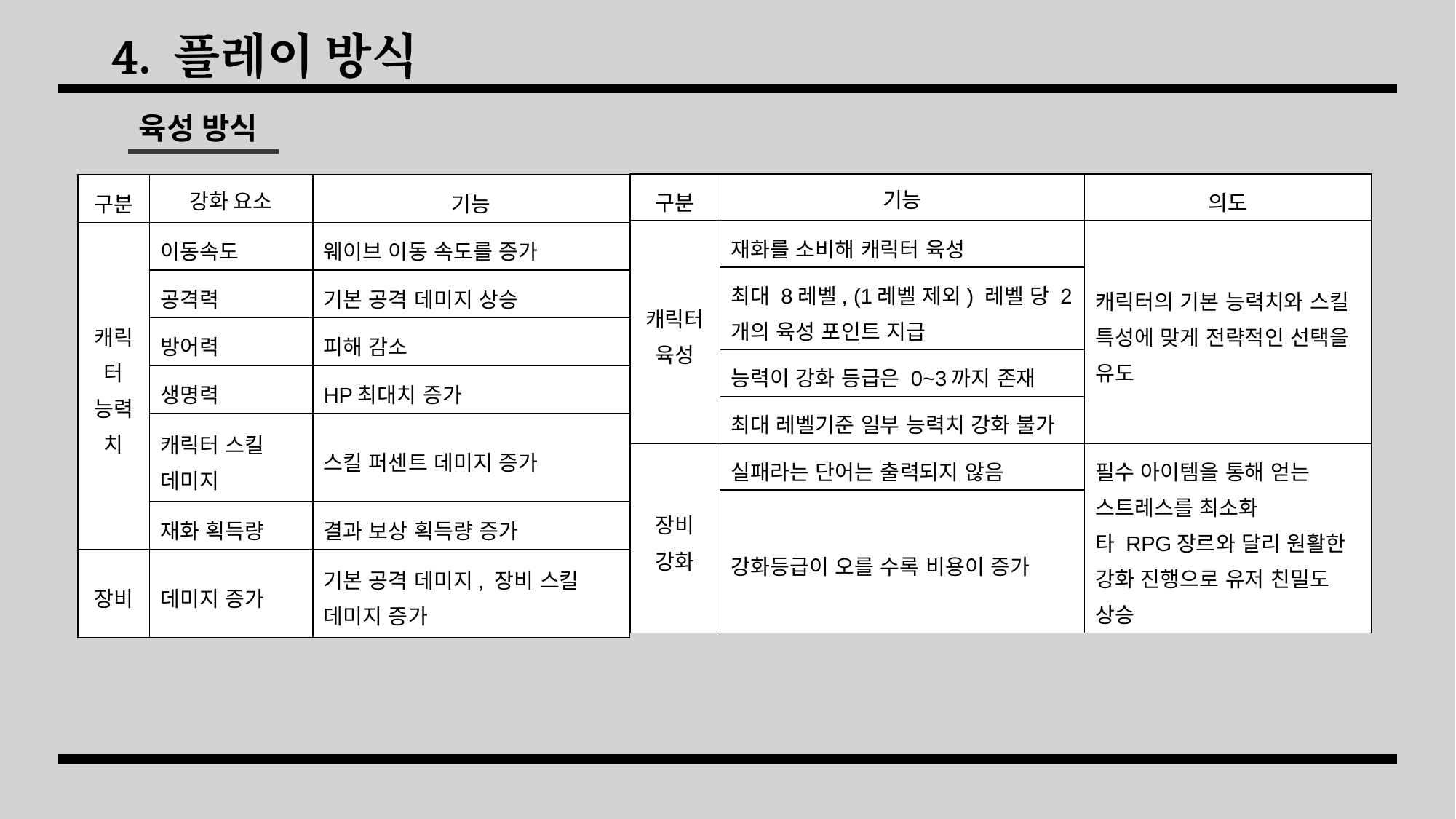

# 4. 플레이 방식
육성 방식
| 구분 | 기능 | 의도 |
| --- | --- | --- |
| 캐릭터 육성 | 재화를 소비해 캐릭터 육성 | 캐릭터의 기본 능력치와 스킬 특성에 맞게 전략적인 선택을 유도 |
|  | 최대 8레벨, (1레벨 제외) 레벨 당 2개의 육성 포인트 지급 |  |
|  | 능력이 강화 등급은 0~3까지 존재 |  |
|  | 최대 레벨기준 일부 능력치 강화 불가 |  |
| 장비 강화 | 실패라는 단어는 출력되지 않음 | 필수 아이템을 통해 얻는 스트레스를 최소화 타 RPG장르와 달리 원활한 강화 진행으로 유저 친밀도 상승 |
|  | 강화등급이 오를 수록 비용이 증가 |  |
| 구분 | 강화 요소 | 기능 |
| --- | --- | --- |
| 캐릭터 능력치 | 이동속도 | 웨이브 이동 속도를 증가 |
|  | 공격력 | 기본 공격 데미지 상승 |
|  | 방어력 | 피해 감소 |
|  | 생명력 | HP최대치 증가 |
|  | 캐릭터 스킬 데미지 | 스킬 퍼센트 데미지 증가 |
|  | 재화 획득량 | 결과 보상 획득량 증가 |
| 장비 | 데미지 증가 | 기본 공격 데미지, 장비 스킬 데미지 증가 |